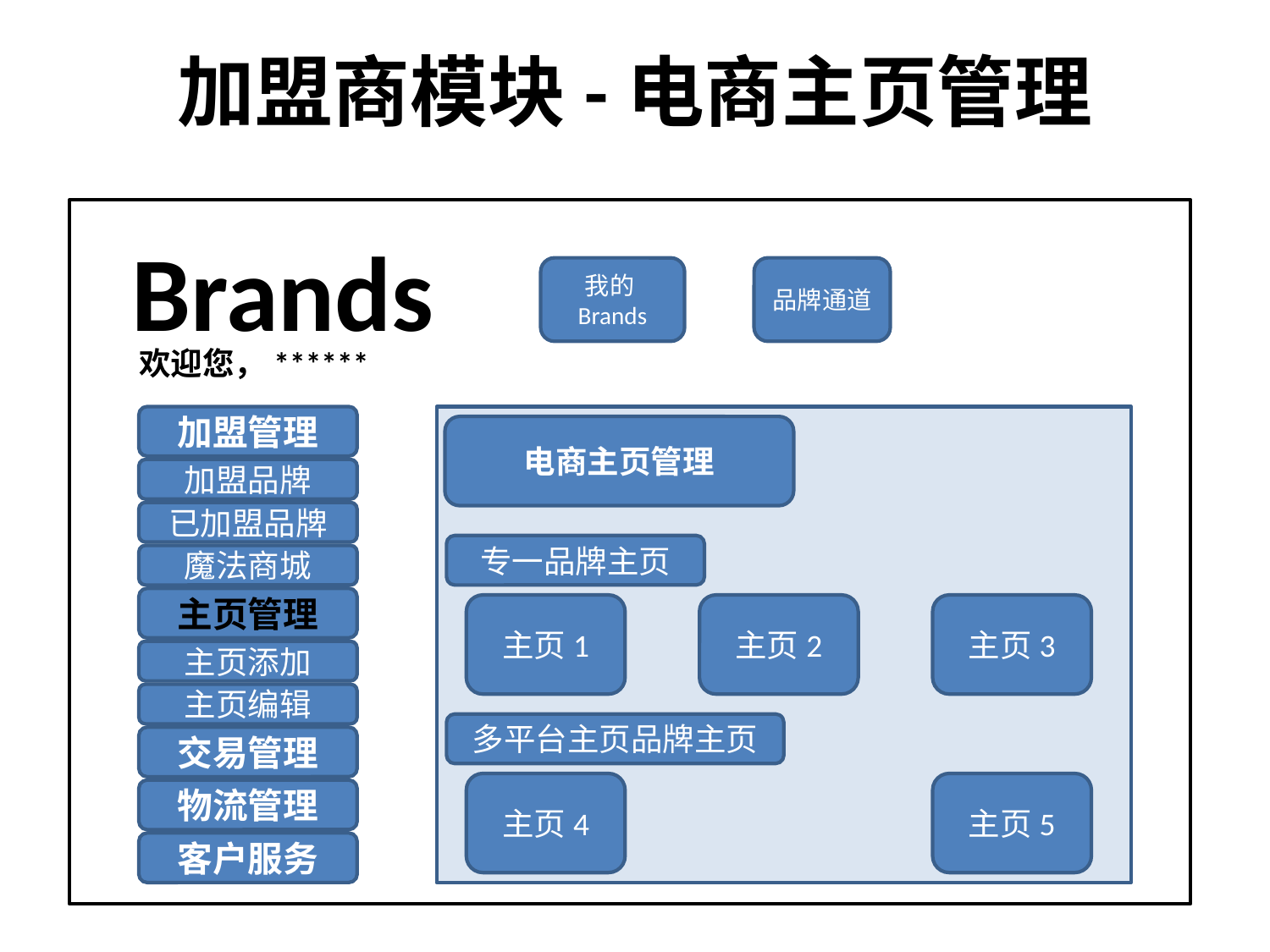

# 加盟商模块-电商主页管理

Brands
我的Brands
品牌通道
欢迎您，******
加盟管理

电商主页管理
加盟品牌
已加盟品牌
专一品牌主页
魔法商城
主页管理
主页1
主页2
主页3
主页添加
主页编辑
多平台主页品牌主页
交易管理
主页4
主页5
物流管理
客户服务